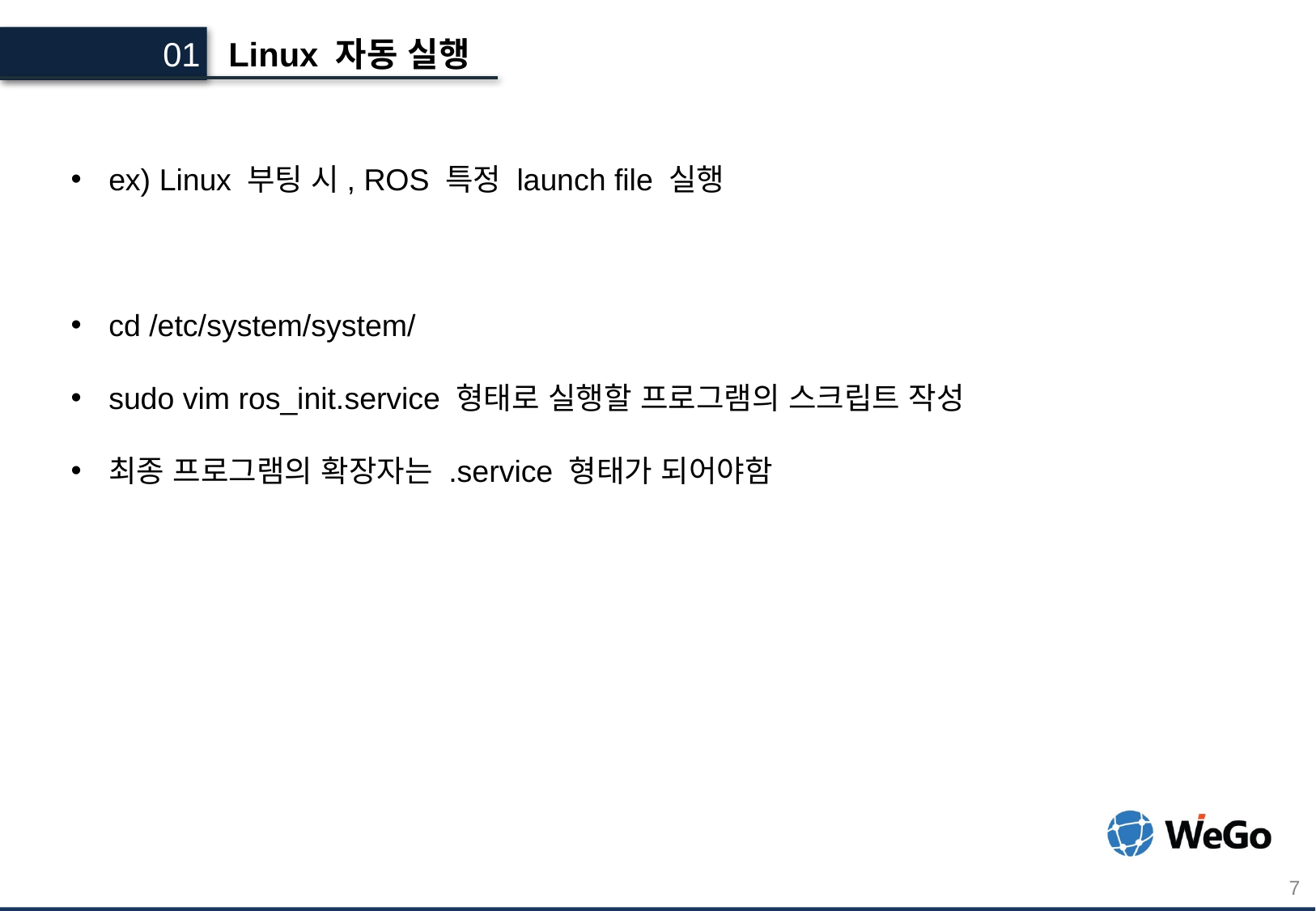

Linux 자동 실행

01.
ex) Linux 부팅 시, ROS 특정 launch file 실행

cd /etc/system/system/
sudo vim ros_init.service 형태로 실행할 프로그램의 스크립트 작성
최종 프로그램의 확장자는 .service 형태가 되어야함
7